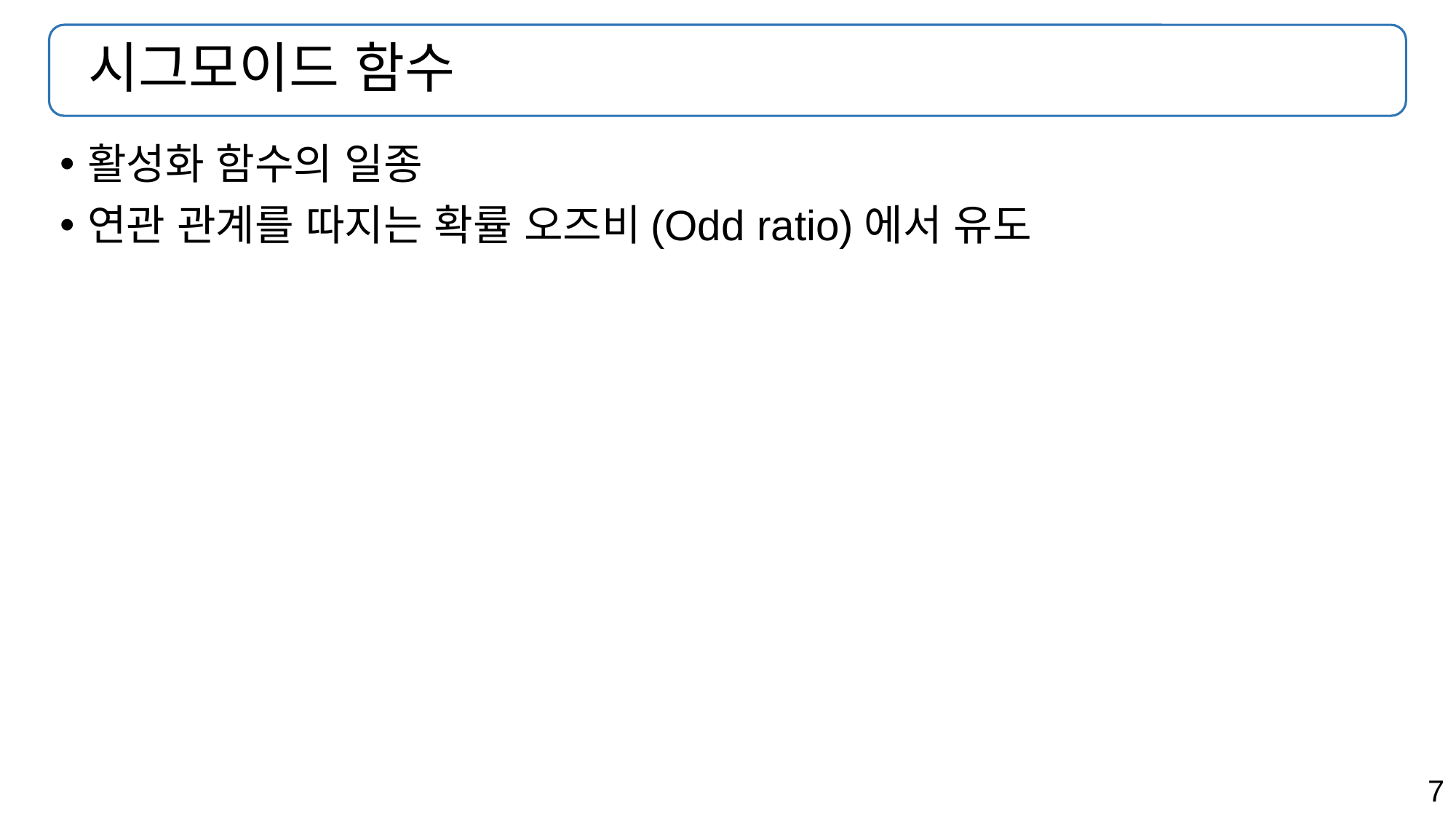

# 시그모이드 함수
활성화 함수의 일종
연관 관계를 따지는 확률 오즈비(Odd ratio)에서 유도